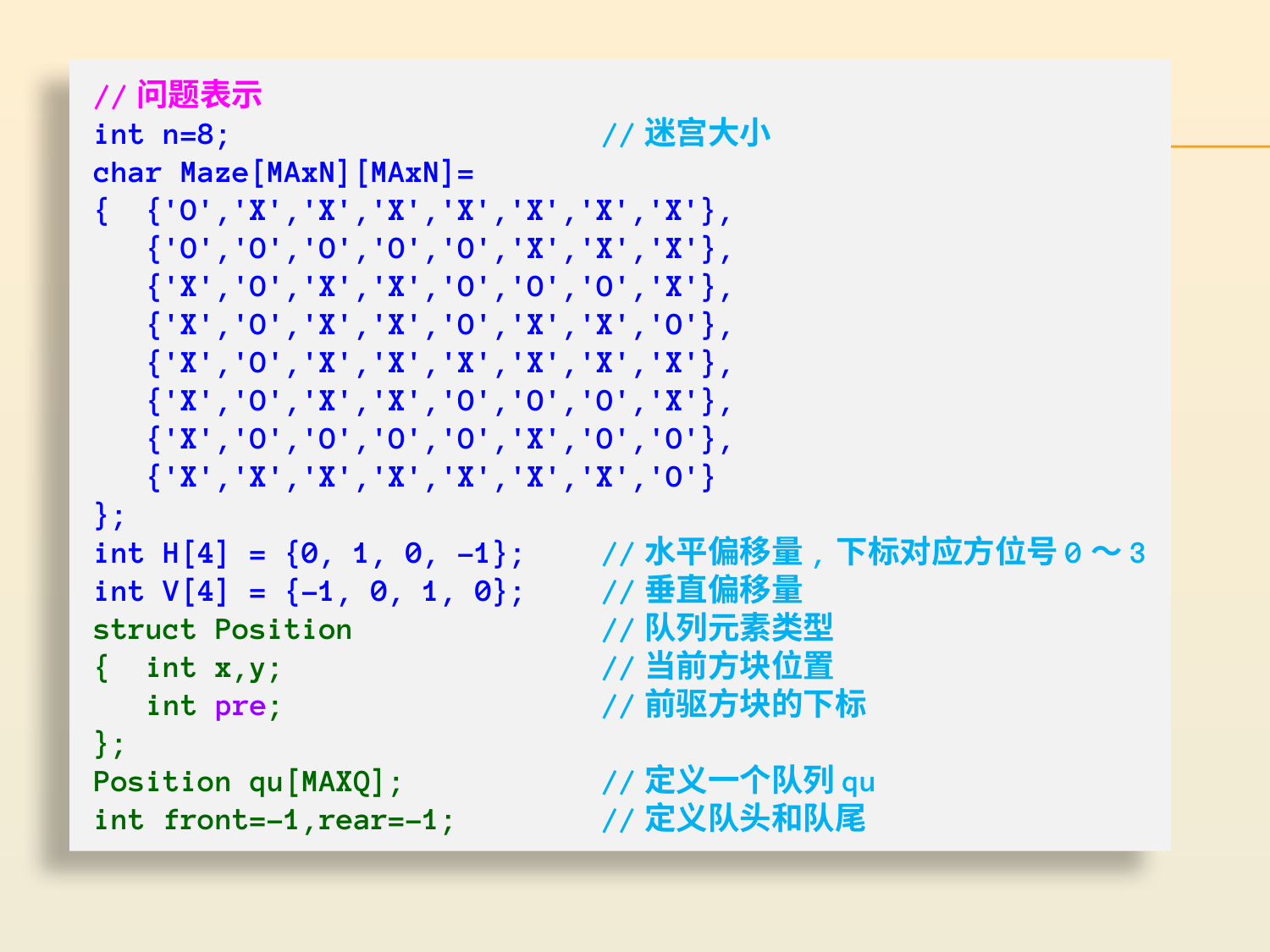

//问题表示
int n=8;			//迷宫大小
char Maze[MAxN][MAxN]=
{  {'O','X','X','X','X','X','X','X'},
   {'O','O','O','O','O','X','X','X'},
   {'X','O','X','X','O','O','O','X'},
   {'X','O','X','X','O','X','X','O'},
   {'X','O','X','X','X','X','X','X'},
   {'X','O','X','X','O','O','O','X'},
   {'X','O','O','O','O','X','O','O'},
   {'X','X','X','X','X','X','X','O'}
};
int H[4] = {0, 1, 0, -1};	//水平偏移量,下标对应方位号0～3
int V[4] = {-1, 0, 1, 0};	//垂直偏移量
struct Position		//队列元素类型
{  int x,y;			//当前方块位置
   int pre;			//前驱方块的下标
};
Position qu[MAXQ];		//定义一个队列qu
int front=-1,rear=-1;		//定义队头和队尾